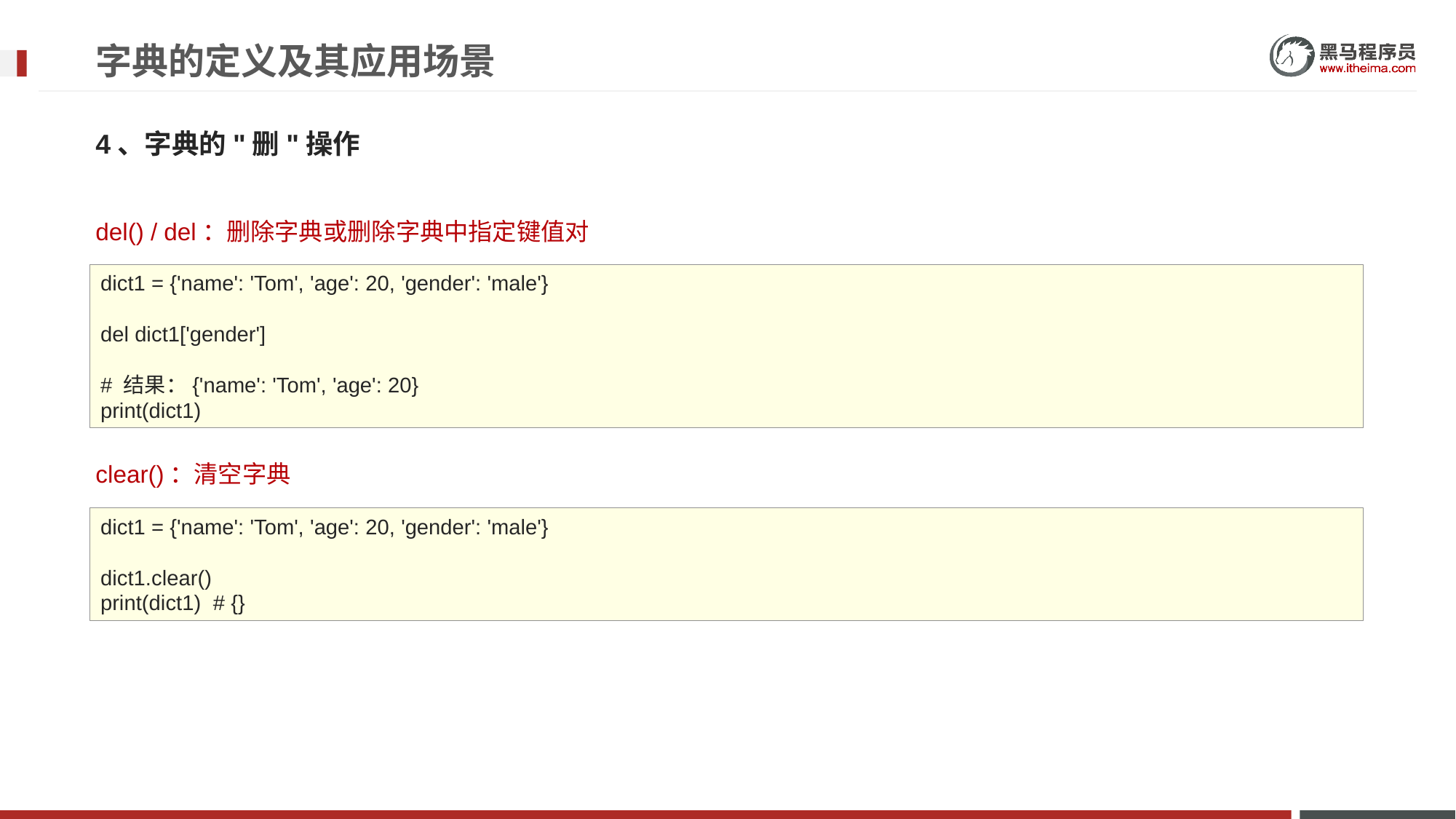

# 字典的定义及其应用场景
4、字典的"删"操作
del() / del：删除字典或删除字典中指定键值对

clear()：清空字典
dict1 = {'name': 'Tom', 'age': 20, 'gender': 'male'}

del dict1['gender']

# 结果：{'name': 'Tom', 'age': 20}
print(dict1)
dict1 = {'name': 'Tom', 'age': 20, 'gender': 'male'}

dict1.clear()
print(dict1)  # {}